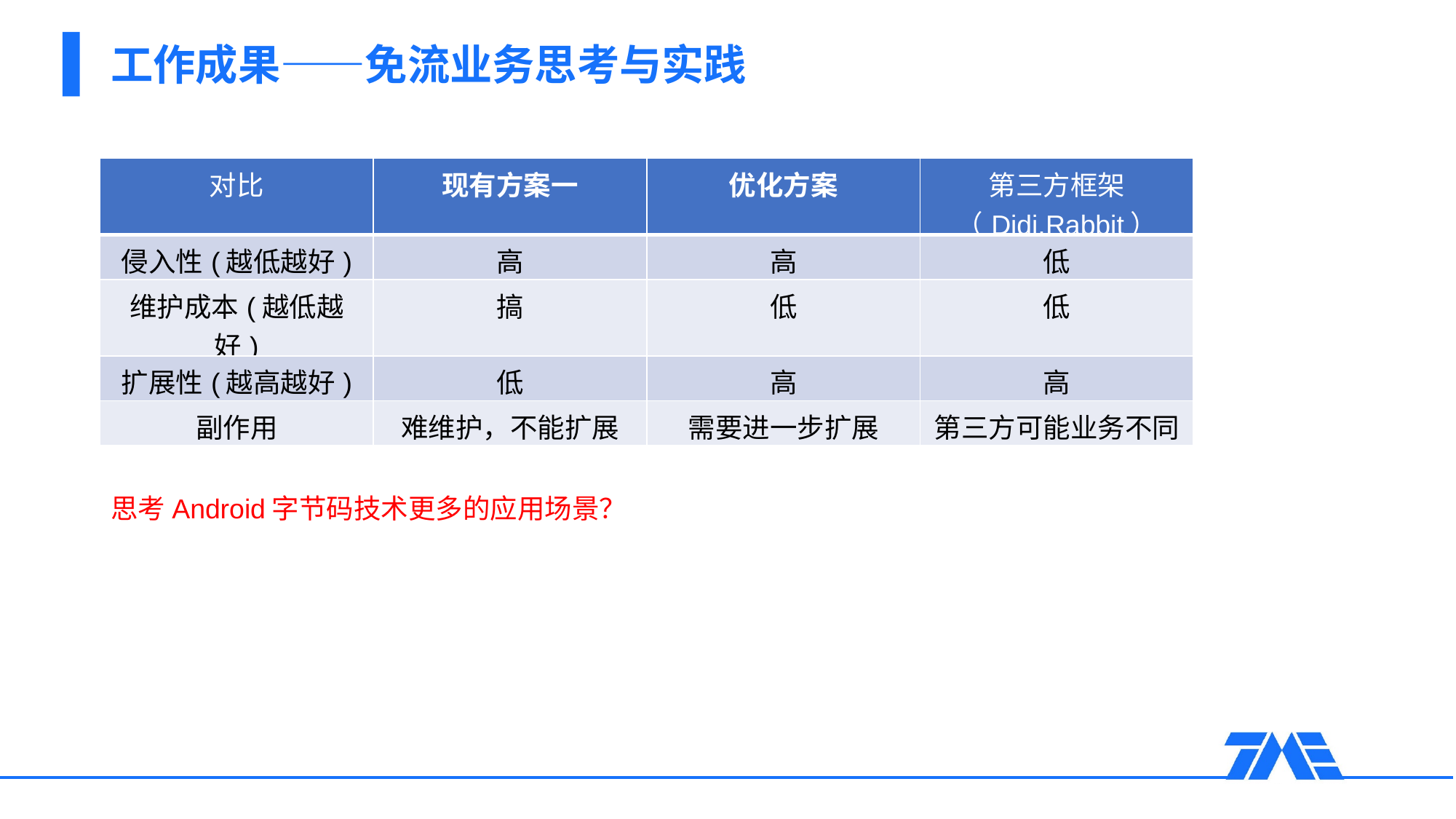

# 工作成果——免流业务思考与实践
| 对比 | 现有方案一 | 优化方案 | 第三方框架（Didi,Rabbit） |
| --- | --- | --- | --- |
| 侵入性(越低越好) | 高 | 高 | 低 |
| 维护成本(越低越好) | 搞 | 低 | 低 |
| 扩展性(越高越好) | 低 | 高 | 高 |
| 副作用 | 难维护，不能扩展 | 需要进一步扩展 | 第三方可能业务不同 |
思考Android字节码技术更多的应用场景？